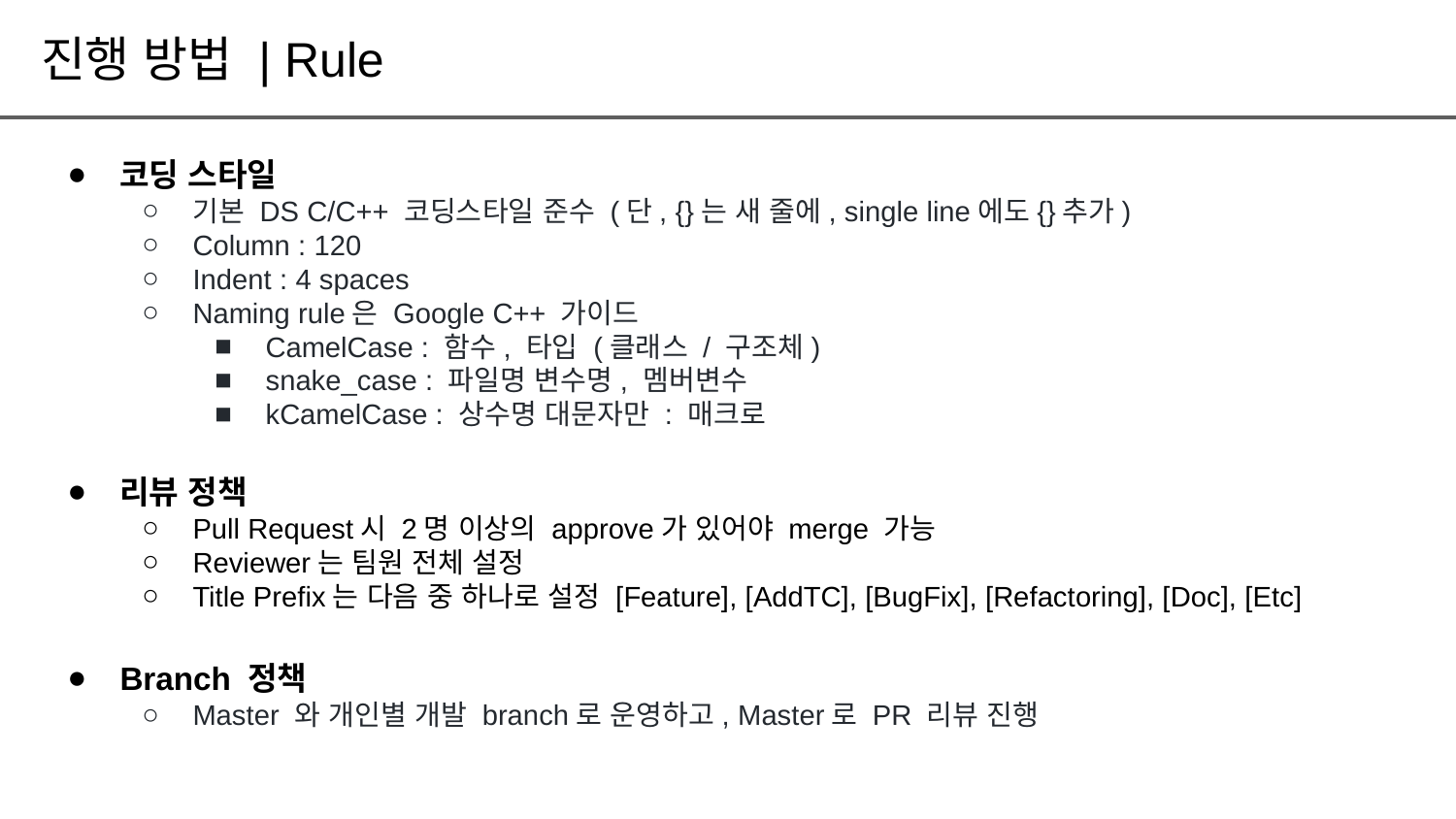

진행 방법 | Rule
코딩 스타일
기본 DS C/C++ 코딩스타일 준수 (단, {}는 새 줄에, single line에도{}추가)
Column : 120
Indent : 4 spaces
Naming rule은 Google C++ 가이드
CamelCase : 함수, 타입 (클래스 / 구조체)
snake_case : 파일명 변수명, 멤버변수
kCamelCase : 상수명 대문자만 : 매크로

리뷰 정책
Pull Request시 2명 이상의 approve가 있어야 merge 가능
Reviewer는 팀원 전체 설정
Title Prefix는 다음 중 하나로 설정 [Feature], [AddTC], [BugFix], [Refactoring], [Doc], [Etc]

Branch 정책
Master 와 개인별 개발 branch로 운영하고, Master로 PR 리뷰 진행